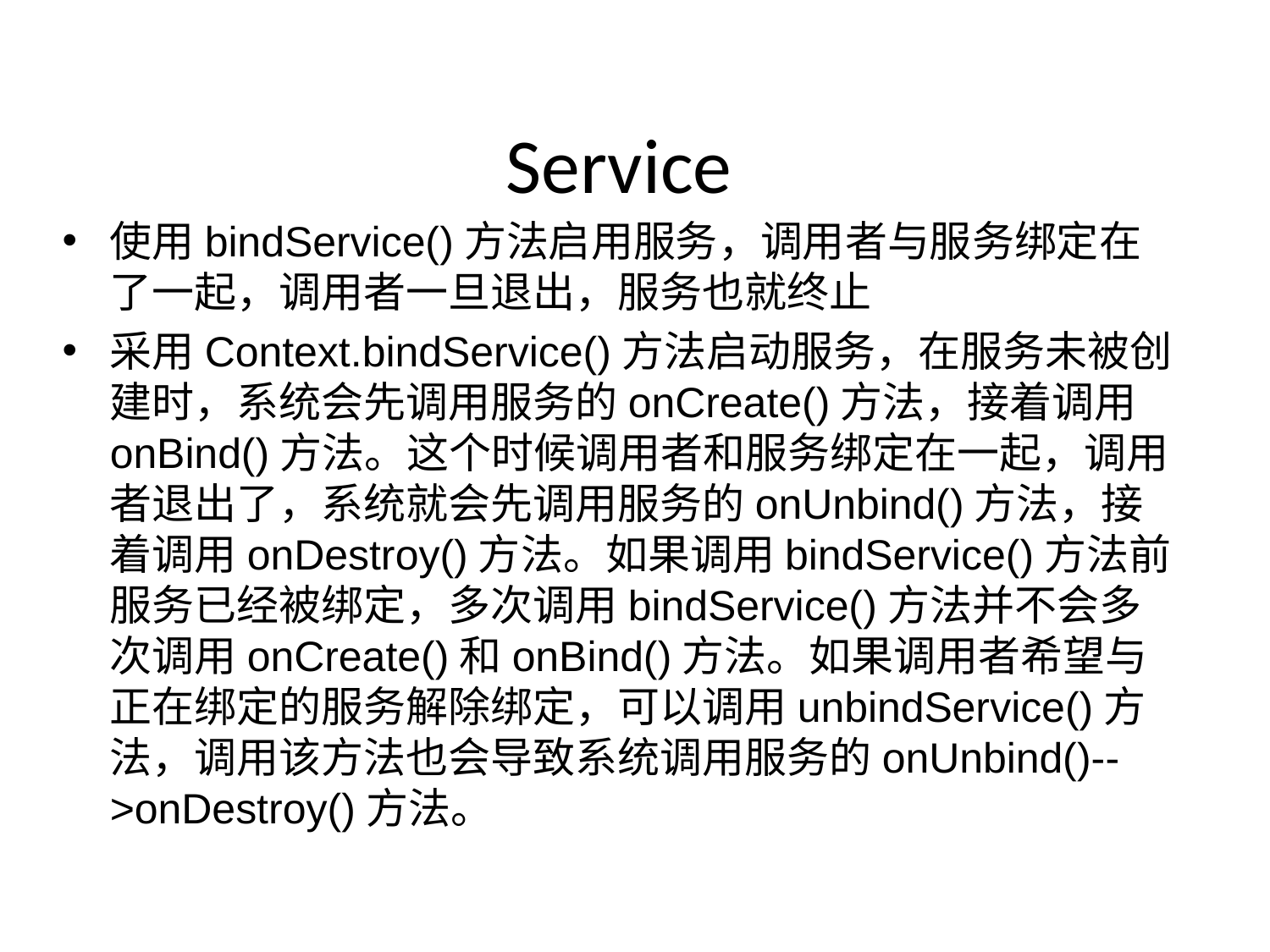

# Service
使用bindService()方法启用服务，调用者与服务绑定在了一起，调用者一旦退出，服务也就终止
采用Context.bindService()方法启动服务，在服务未被创建时，系统会先调用服务的onCreate()方法，接着调用onBind()方法。这个时候调用者和服务绑定在一起，调用者退出了，系统就会先调用服务的onUnbind()方法，接着调用onDestroy()方法。如果调用bindService()方法前服务已经被绑定，多次调用bindService()方法并不会多次调用onCreate()和onBind()方法。如果调用者希望与正在绑定的服务解除绑定，可以调用unbindService()方法，调用该方法也会导致系统调用服务的onUnbind()-->onDestroy()方法。